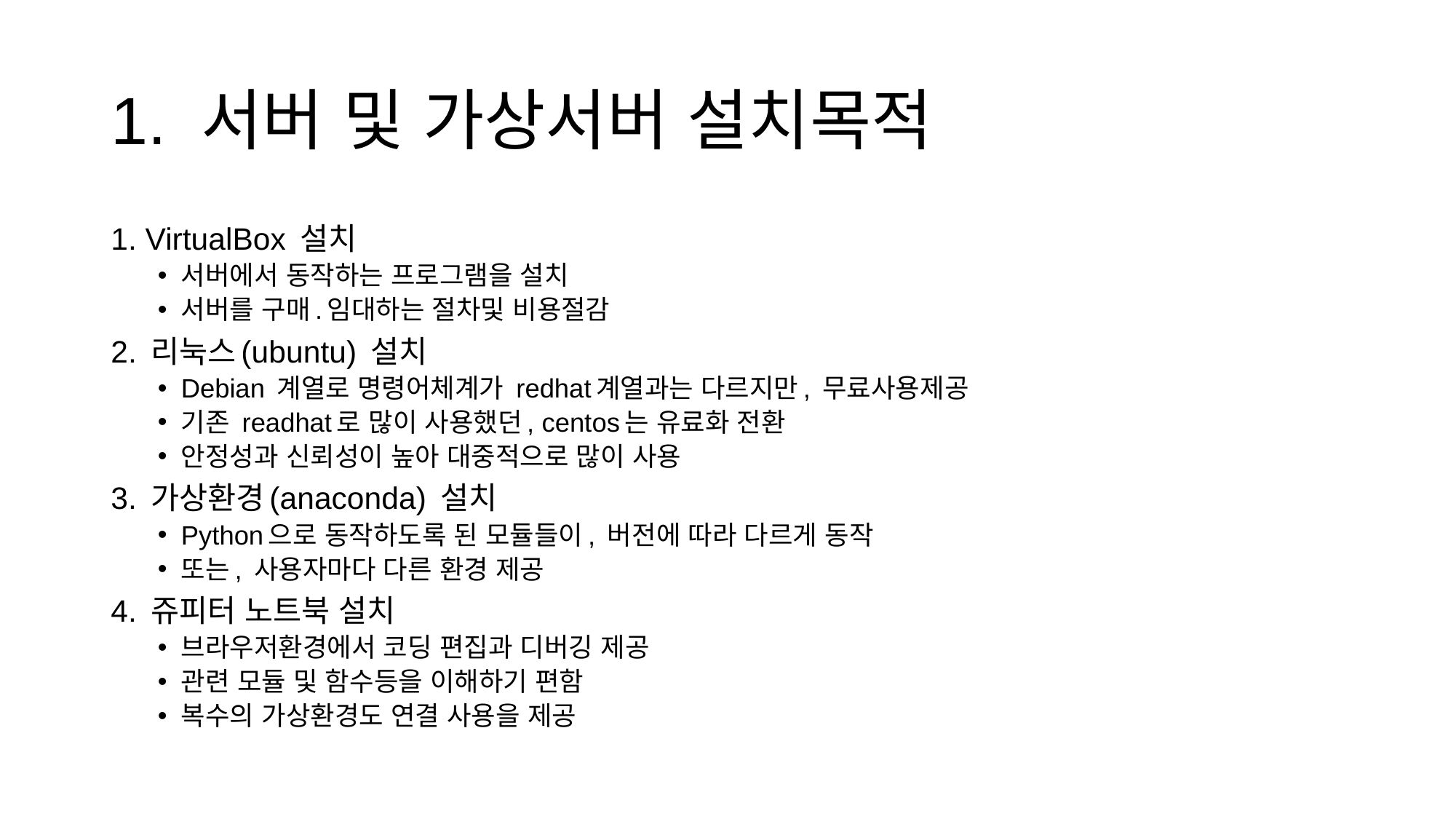

# 1. 서버 및 가상서버 설치목적
1. VirtualBox 설치
서버에서 동작하는 프로그램을 설치
서버를 구매.임대하는 절차및 비용절감
2. 리눅스(ubuntu) 설치
Debian 계열로 명령어체계가 redhat계열과는 다르지만, 무료사용제공
기존 readhat로 많이 사용했던, centos는 유료화 전환
안정성과 신뢰성이 높아 대중적으로 많이 사용
3. 가상환경(anaconda) 설치
Python으로 동작하도록 된 모듈들이, 버전에 따라 다르게 동작
또는, 사용자마다 다른 환경 제공
4. 쥬피터 노트북 설치
브라우저환경에서 코딩 편집과 디버깅 제공
관련 모듈 및 함수등을 이해하기 편함
복수의 가상환경도 연결 사용을 제공